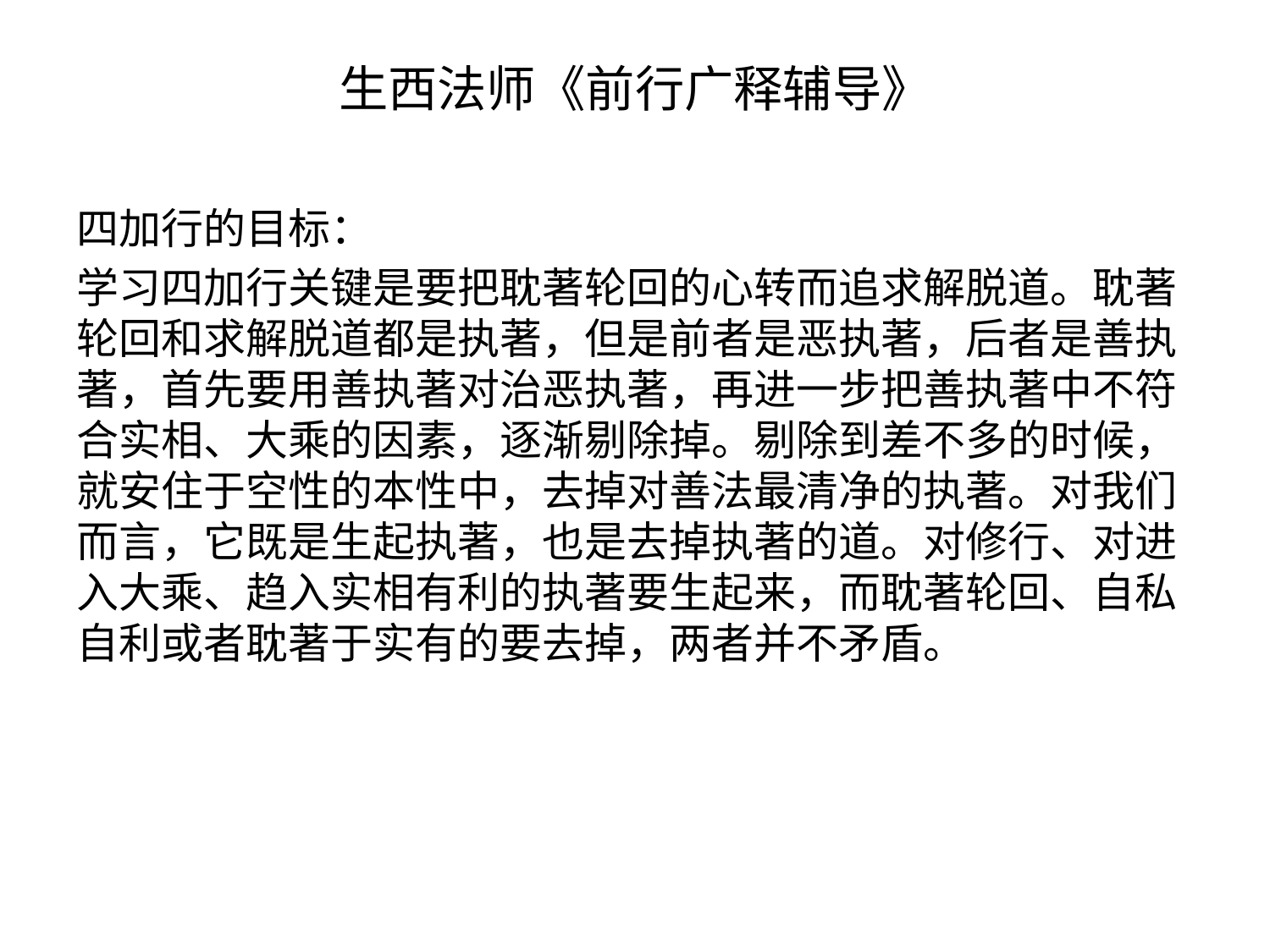

# 生西法师《前行广释辅导》

四加行的目标：
学习四加行关键是要把耽著轮回的心转而追求解脱道。耽著轮回和求解脱道都是执著，但是前者是恶执著，后者是善执著，首先要用善执著对治恶执著，再进一步把善执著中不符合实相、大乘的因素，逐渐剔除掉。剔除到差不多的时候，就安住于空性的本性中，去掉对善法最清净的执著。对我们而言，它既是生起执著，也是去掉执著的道。对修行、对进入大乘、趋入实相有利的执著要生起来，而耽著轮回、自私自利或者耽著于实有的要去掉，两者并不矛盾。